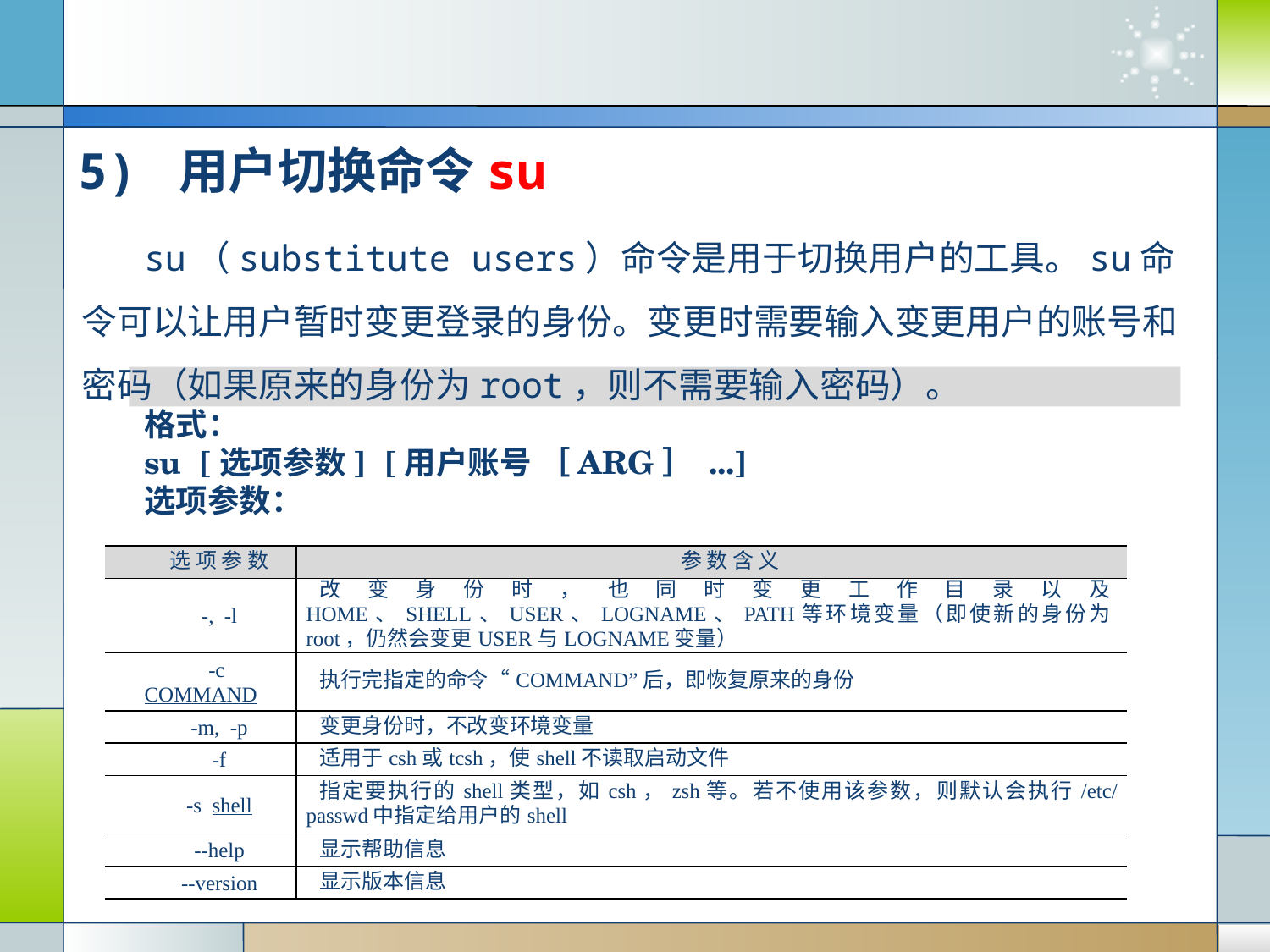

# 5) 用户切换命令su
su（substitute users）命令是用于切换用户的工具。su命令可以让用户暂时变更登录的身份。变更时需要输入变更用户的账号和密码（如果原来的身份为root，则不需要输入密码）。
格式：
su  [选项参数]  [用户账号 ［ARG］ ...]
选项参数：

| 选 项 参 数 | 参 数 含 义 |
| --- | --- |
| -, -l | 改变身份时，也同时变更工作目录以及HOME、SHELL、USER、LOGNAME、PATH等环境变量（即使新的身份为root，仍然会变更USER与LOGNAME变量） |
| -c COMMAND | 执行完指定的命令“COMMAND”后，即恢复原来的身份 |
| -m, -p | 变更身份时，不改变环境变量 |
| -f | 适用于csh或tcsh，使shell不读取启动文件 |
| -s shell | 指定要执行的shell类型，如csh，zsh等。若不使用该参数，则默认会执行/etc/passwd中指定给用户的shell |
| --help | 显示帮助信息 |
| --version | 显示版本信息 |